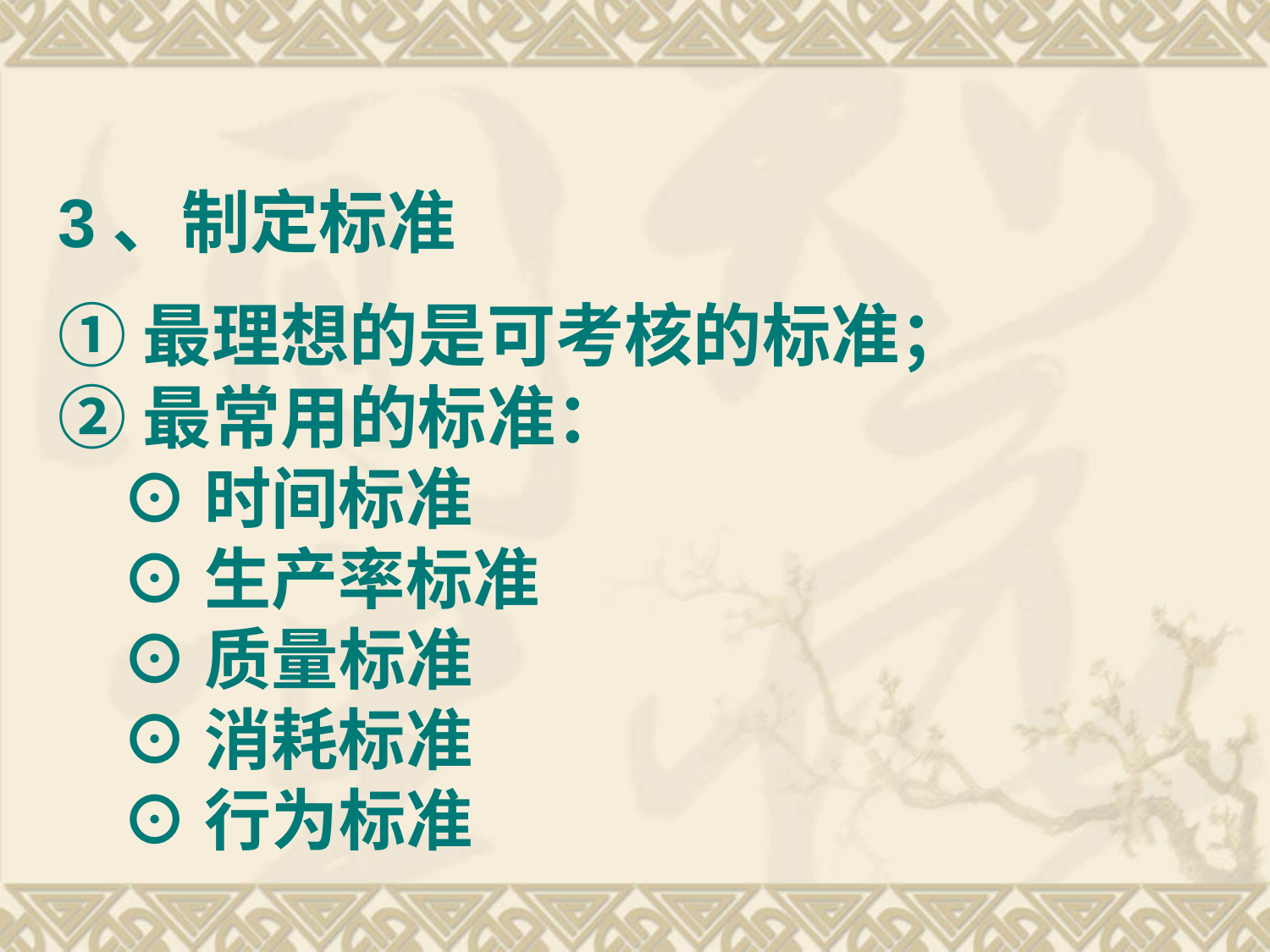

3、制定标准
①最理想的是可考核的标准；
②最常用的标准：
⊙时间标准
⊙生产率标准
⊙质量标准
⊙消耗标准
⊙行为标准